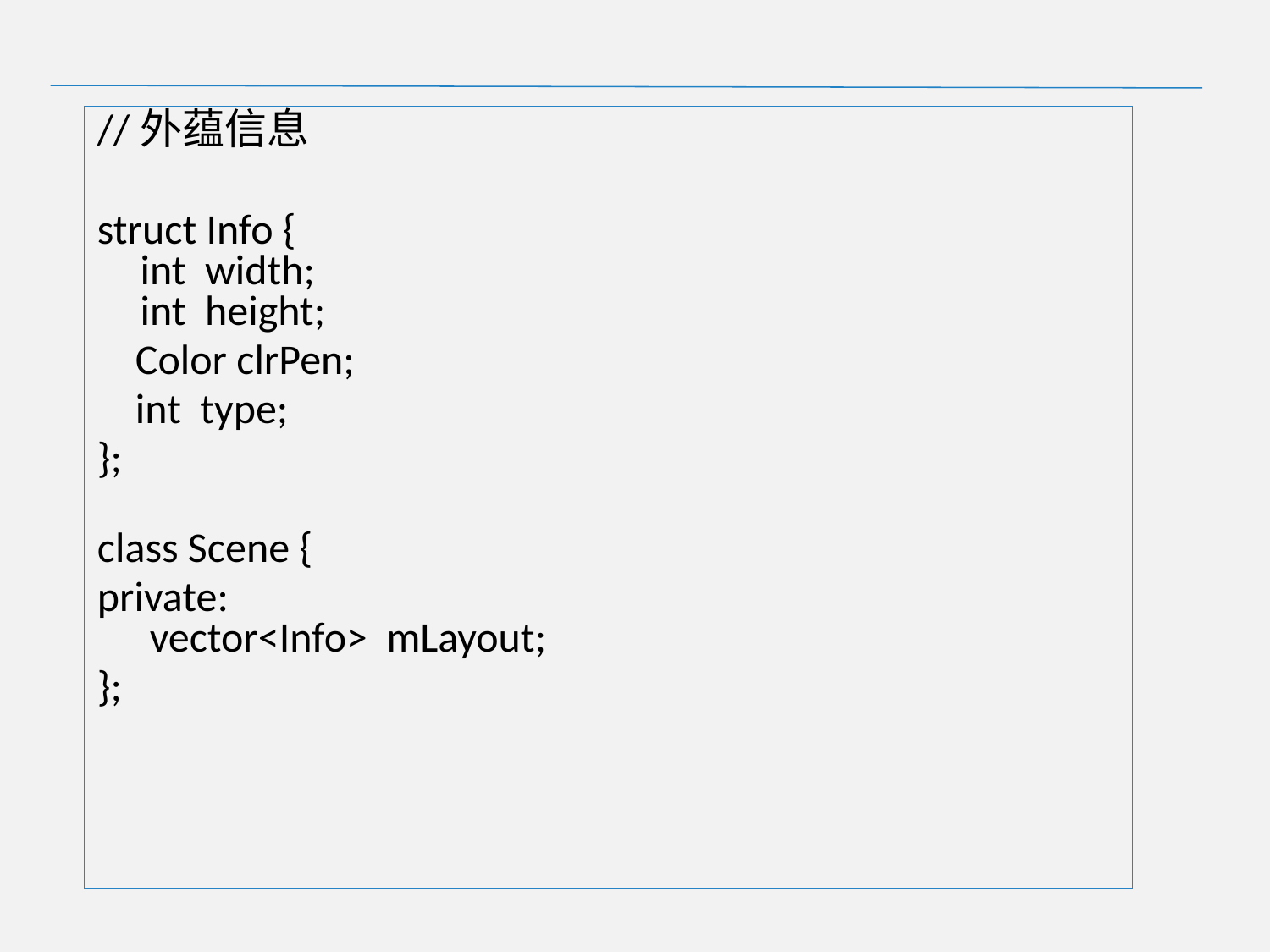

#
//外蕴信息
struct Info {
int  width;
int  height;
    Color clrPen;
    int  type;
};
class Scene {
private:
 vector<Info>  mLayout;
};